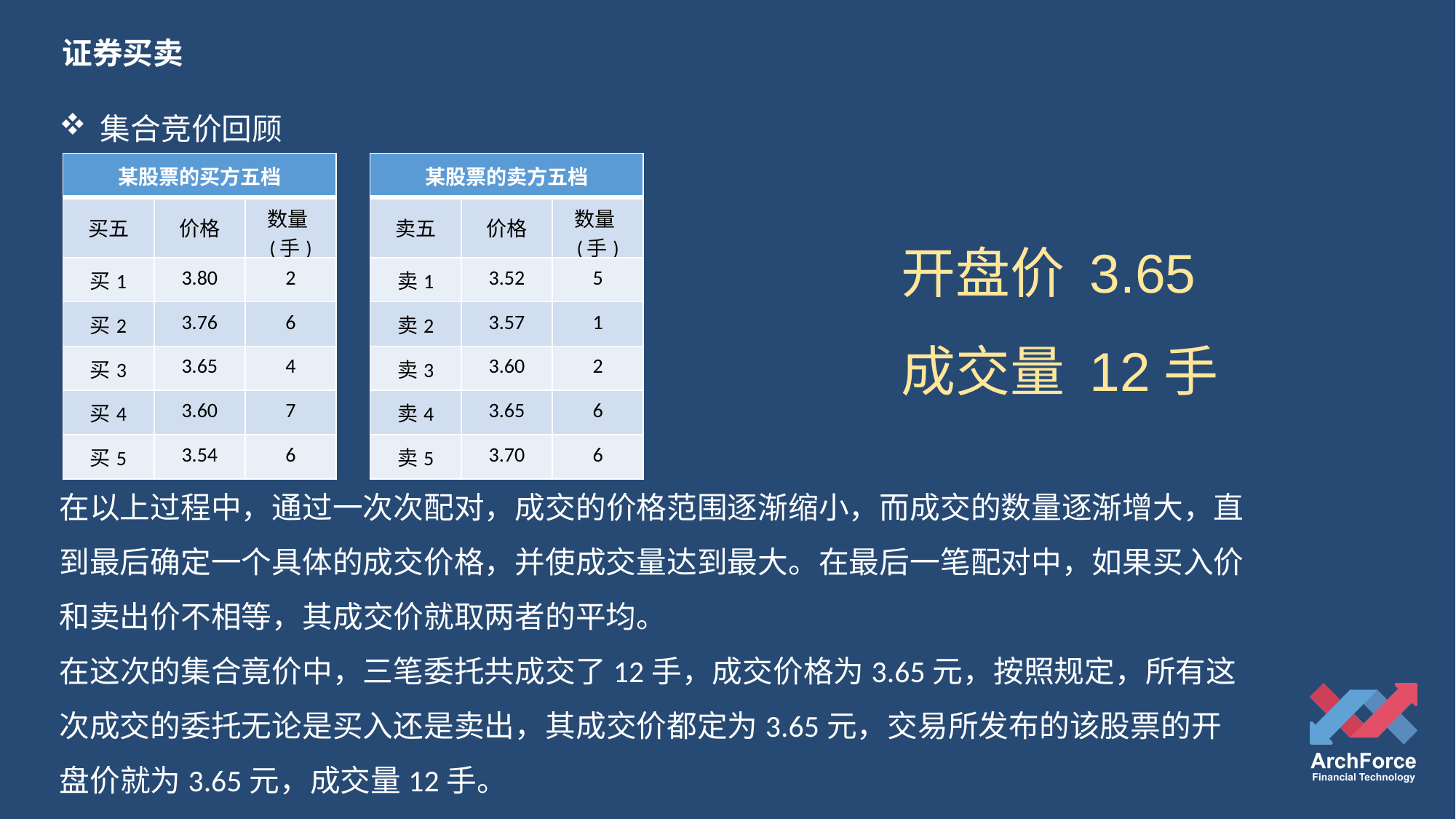

证券买卖
集合竞价回顾
| 某股票的买方五档 |  |  |
| --- | --- | --- |
| 买五 | 价格 | 数量(手) |
| 买1 | 3.80 | 2 |
| 买2 | 3.76 | 6 |
| 买3 | 3.65 | 4 |
| 买4 | 3.60 | 7 |
| 买5 | 3.54 | 6 |
| 某股票的卖方五档 |  |  |
| --- | --- | --- |
| 卖五 | 价格 | 数量(手) |
| 卖1 | 3.52 | 5 |
| 卖2 | 3.57 | 1 |
| 卖3 | 3.60 | 2 |
| 卖4 | 3.65 | 6 |
| 卖5 | 3.70 | 6 |
开盘价 3.65
成交量 12手
在以上过程中，通过一次次配对，成交的价格范围逐渐缩小，而成交的数量逐渐增大，直到最后确定一个具体的成交价格，并使成交量达到最大。在最后一笔配对中，如果买入价和卖出价不相等，其成交价就取两者的平均。
在这次的集合竟价中，三笔委托共成交了12手，成交价格为3.65元，按照规定，所有这次成交的委托无论是买入还是卖出，其成交价都定为3.65元，交易所发布的该股票的开盘价就为3.65元，成交量12手。